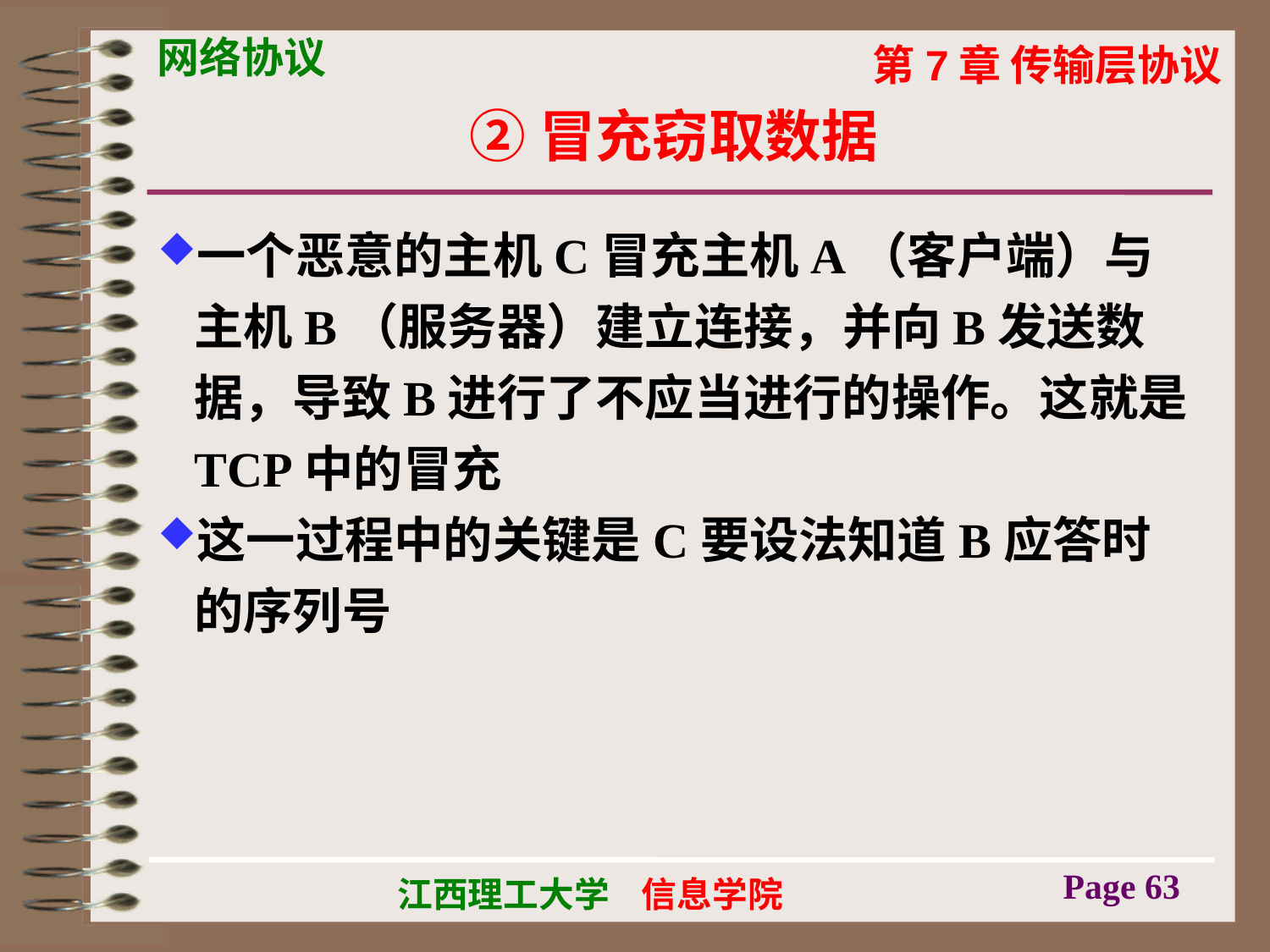

# ②冒充窃取数据
一个恶意的主机C冒充主机A（客户端）与主机B（服务器）建立连接，并向B发送数据，导致B进行了不应当进行的操作。这就是TCP中的冒充
这一过程中的关键是C要设法知道B应答时的序列号
Page 63